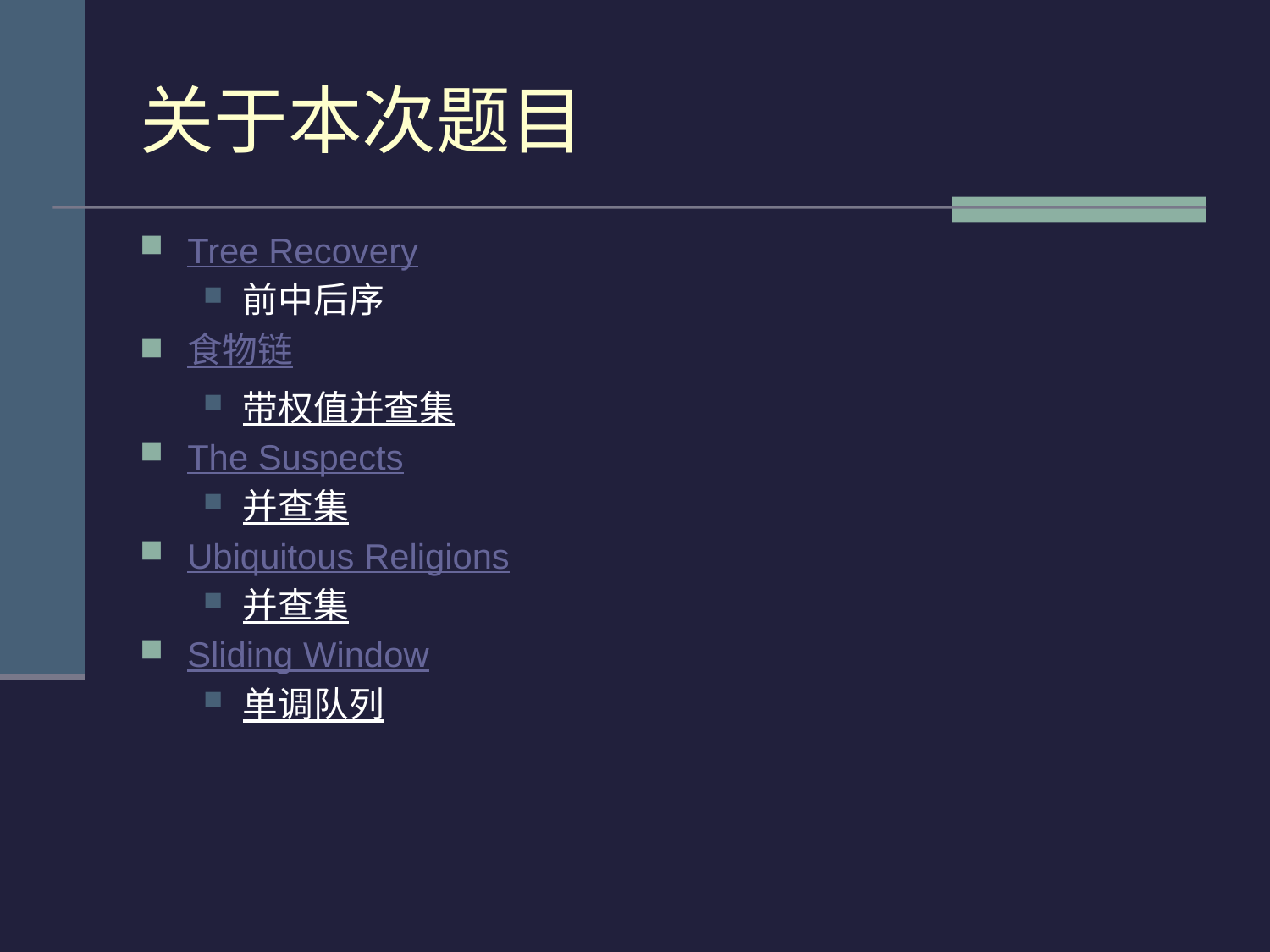

# 关于本次题目
Tree Recovery
前中后序
食物链
带权值并查集
The Suspects
并查集
Ubiquitous Religions
并查集
Sliding Window
单调队列